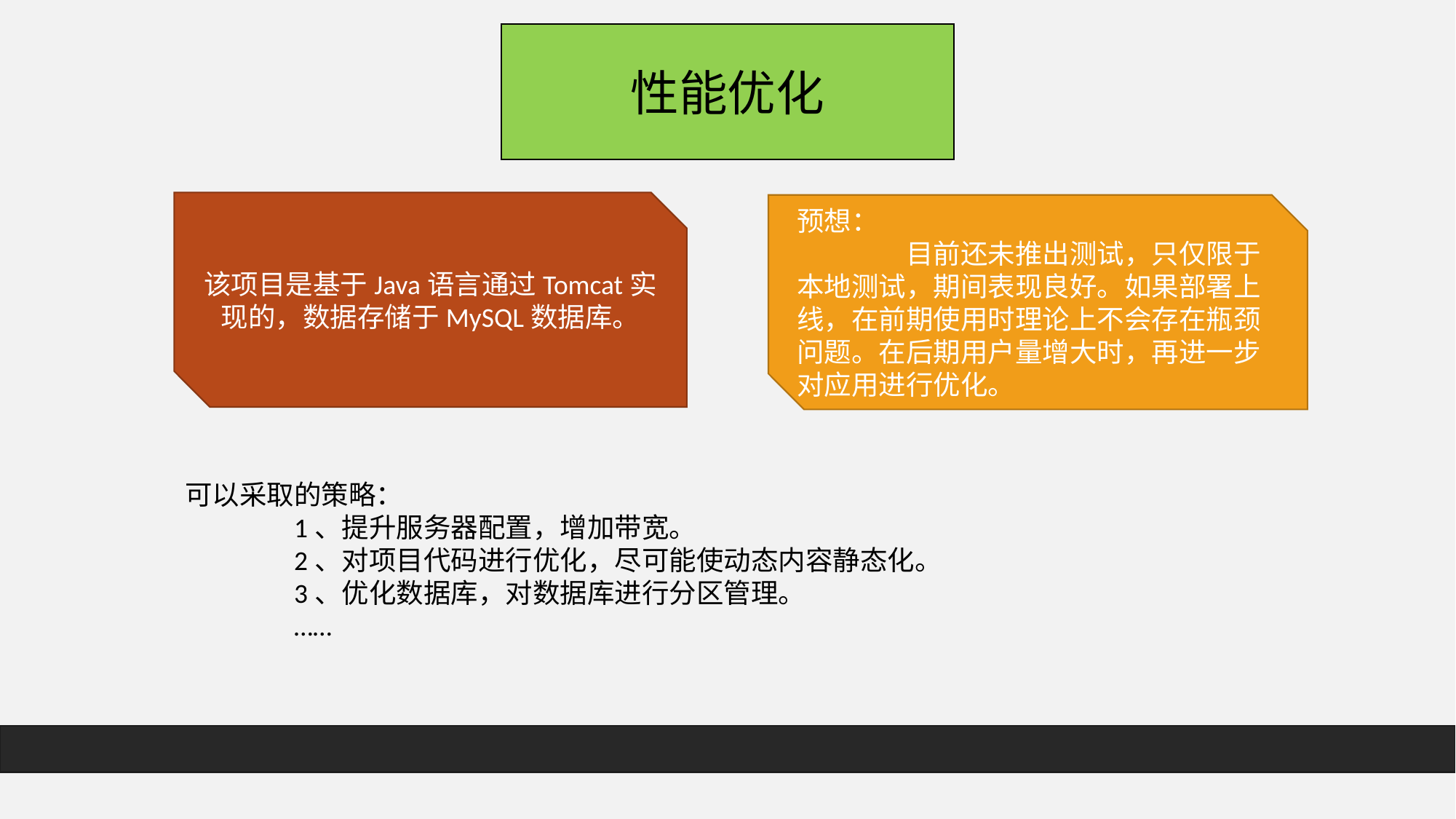

性能优化
该项目是基于Java语言通过Tomcat实现的，数据存储于MySQL数据库。
预想：
	目前还未推出测试，只仅限于本地测试，期间表现良好。如果部署上线，在前期使用时理论上不会存在瓶颈问题。在后期用户量增大时，再进一步对应用进行优化。
可以采取的策略：
	1、提升服务器配置，增加带宽。
	2、对项目代码进行优化，尽可能使动态内容静态化。
	3、优化数据库，对数据库进行分区管理。
	……